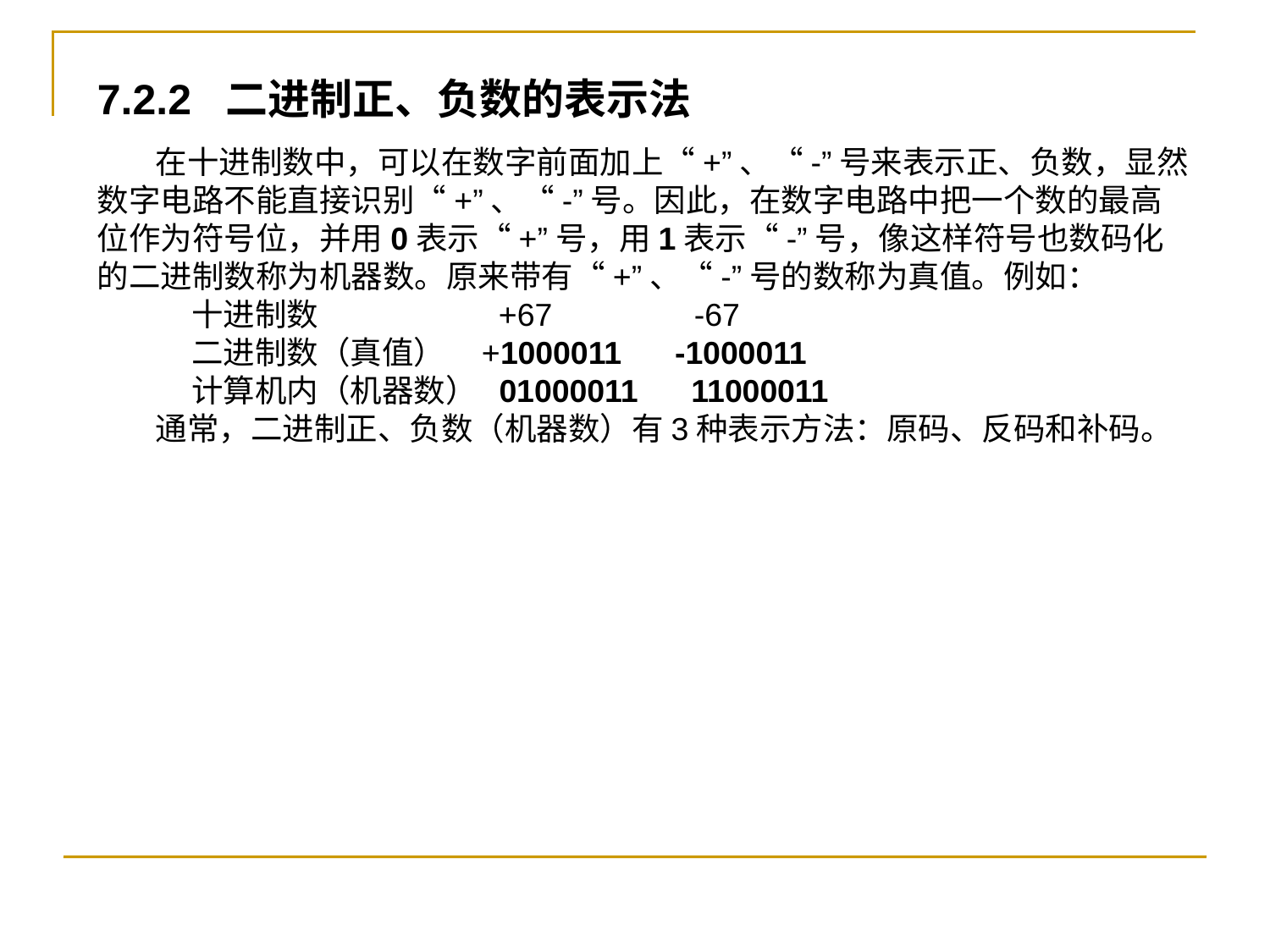

7.2.2  二进制正、负数的表示法
       在十进制数中，可以在数字前面加上“+”、“-”号来表示正、负数，显然数字电路不能直接识别“+”、“-”号。因此，在数字电路中把一个数的最高位作为符号位，并用0表示“+”号，用1表示“-”号，像这样符号也数码化的二进制数称为机器数。原来带有“+”、“-”号的数称为真值。例如：
            十进制数                        +67                -67
            二进制数（真值）    +1000011      -1000011
            计算机内（机器数）  01000011      11000011
       通常，二进制正、负数（机器数）有3种表示方法：原码、反码和补码。